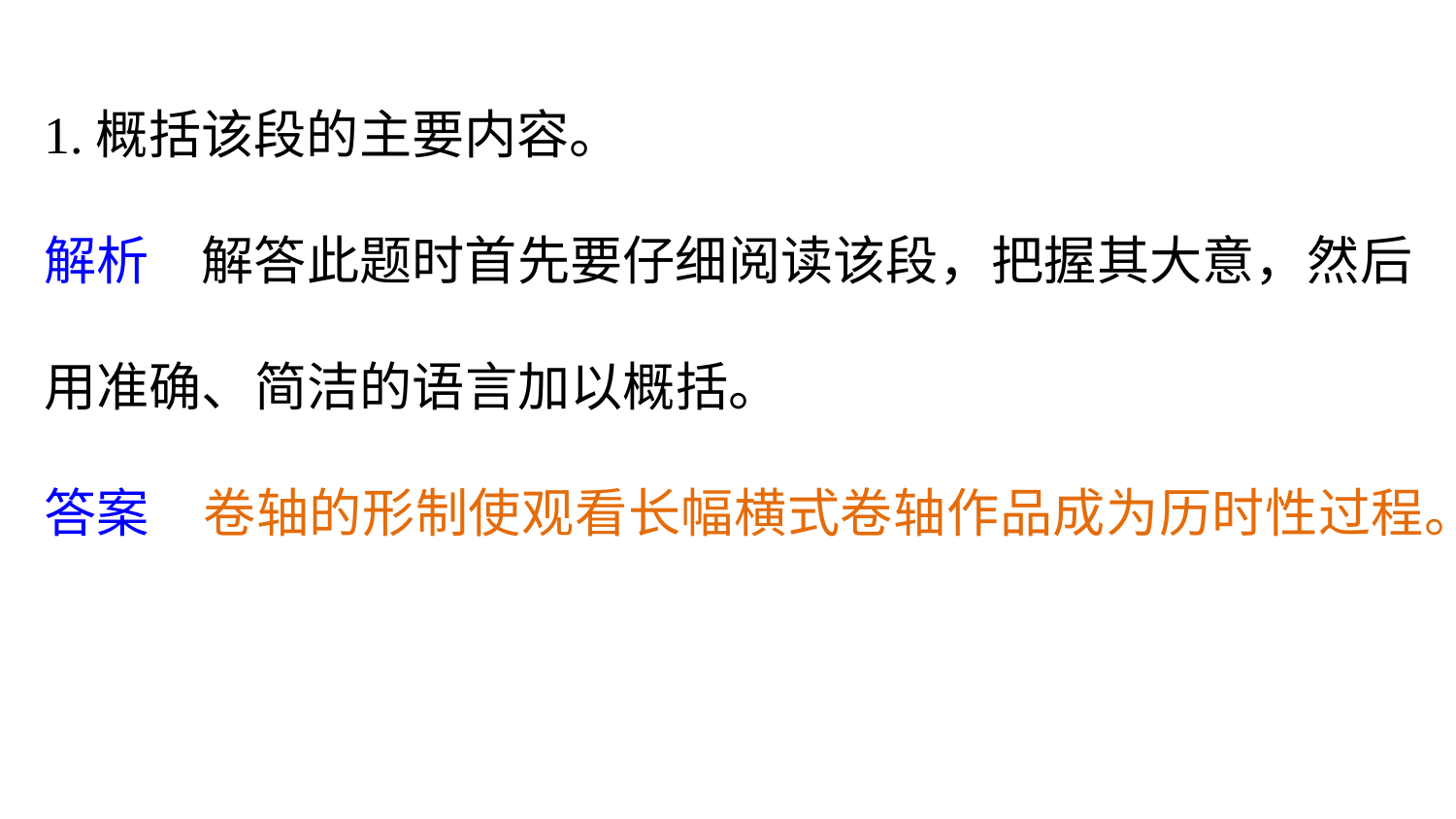

1.概括该段的主要内容。
解析　解答此题时首先要仔细阅读该段，把握其大意，然后用准确、简洁的语言加以概括。
答案　卷轴的形制使观看长幅横式卷轴作品成为历时性过程。